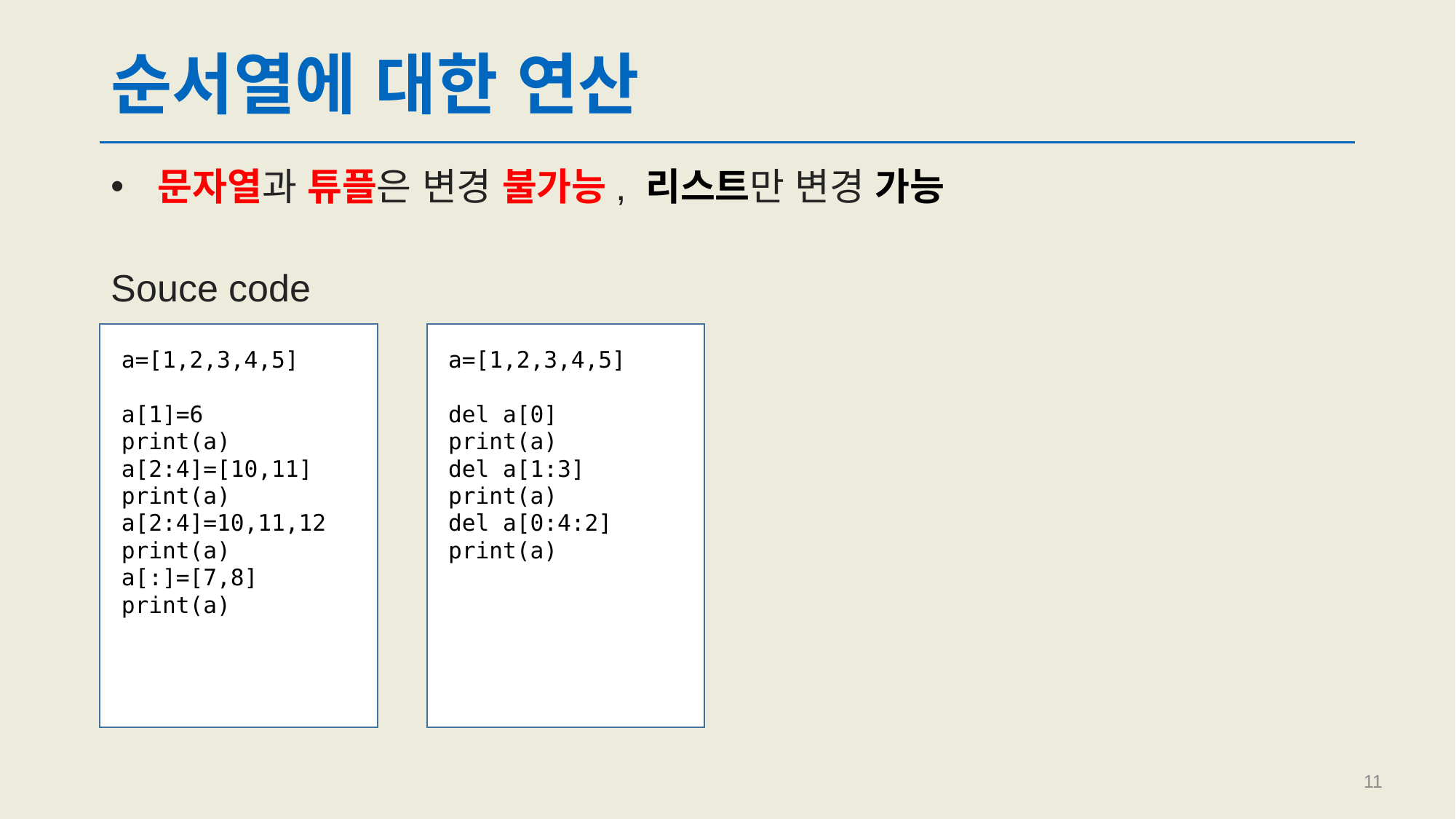

# 순서열에 대한 연산
 문자열과 튜플은 변경 불가능, 리스트만 변경 가능
Souce code
a=[1,2,3,4,5]

a[1]=6
print(a)
a[2:4]=[10,11]
print(a)
a[2:4]=10,11,12
print(a)
a[:]=[7,8]
print(a)

a=[1,2,3,4,5]

del a[0]
print(a)
del a[1:3]
print(a)
del a[0:4:2]
print(a)

11